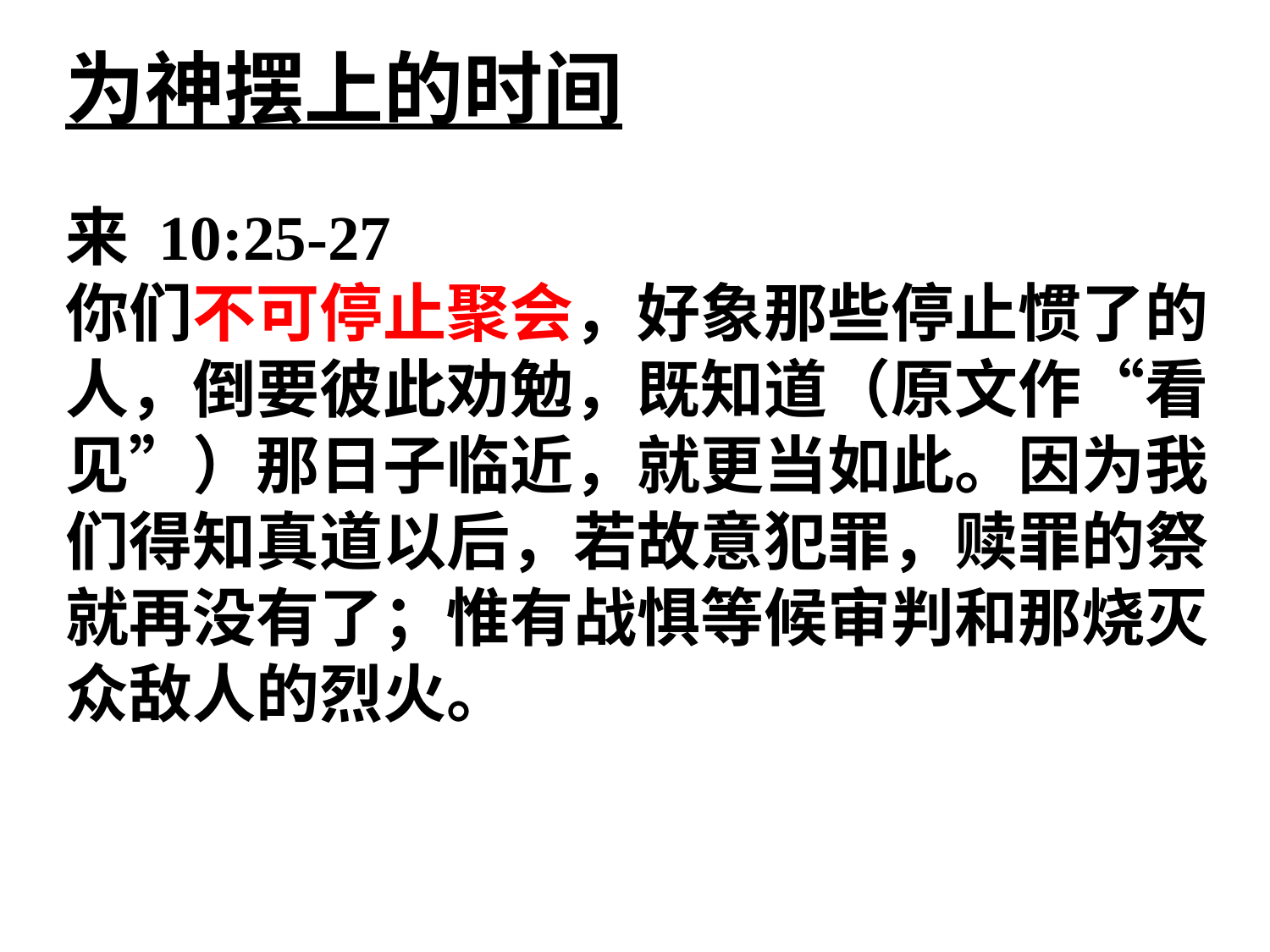

为神摆上的时间
来 10:25-27
你们不可停止聚会，好象那些停止惯了的人，倒要彼此劝勉，既知道（原文作“看见”）那日子临近，就更当如此。因为我们得知真道以后，若故意犯罪，赎罪的祭就再没有了；惟有战惧等候审判和那烧灭众敌人的烈火。